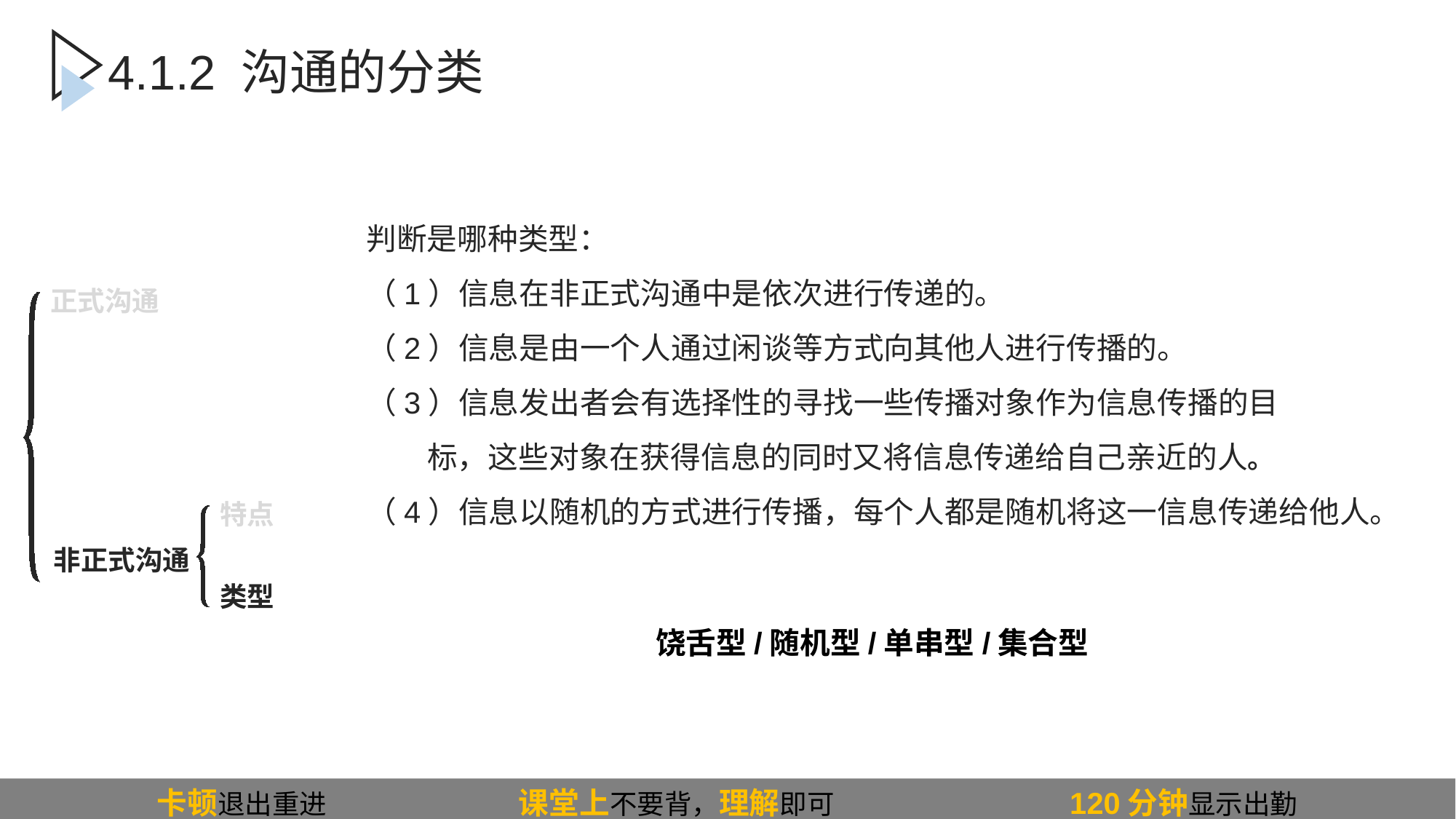

4.1.2 沟通的分类
判断是哪种类型：
（1）信息在非正式沟通中是依次进行传递的。
（2）信息是由一个人通过闲谈等方式向其他人进行传播的。
（3）信息发出者会有选择性的寻找一些传播对象作为信息传播的目
        标，这些对象在获得信息的同时又将信息传递给自己亲近的人。
（4）信息以随机的方式进行传播，每个人都是随机将这一信息传递给他人。
正式沟通

非正式沟通
特点

类型
饶舌型/随机型/单串型/集合型